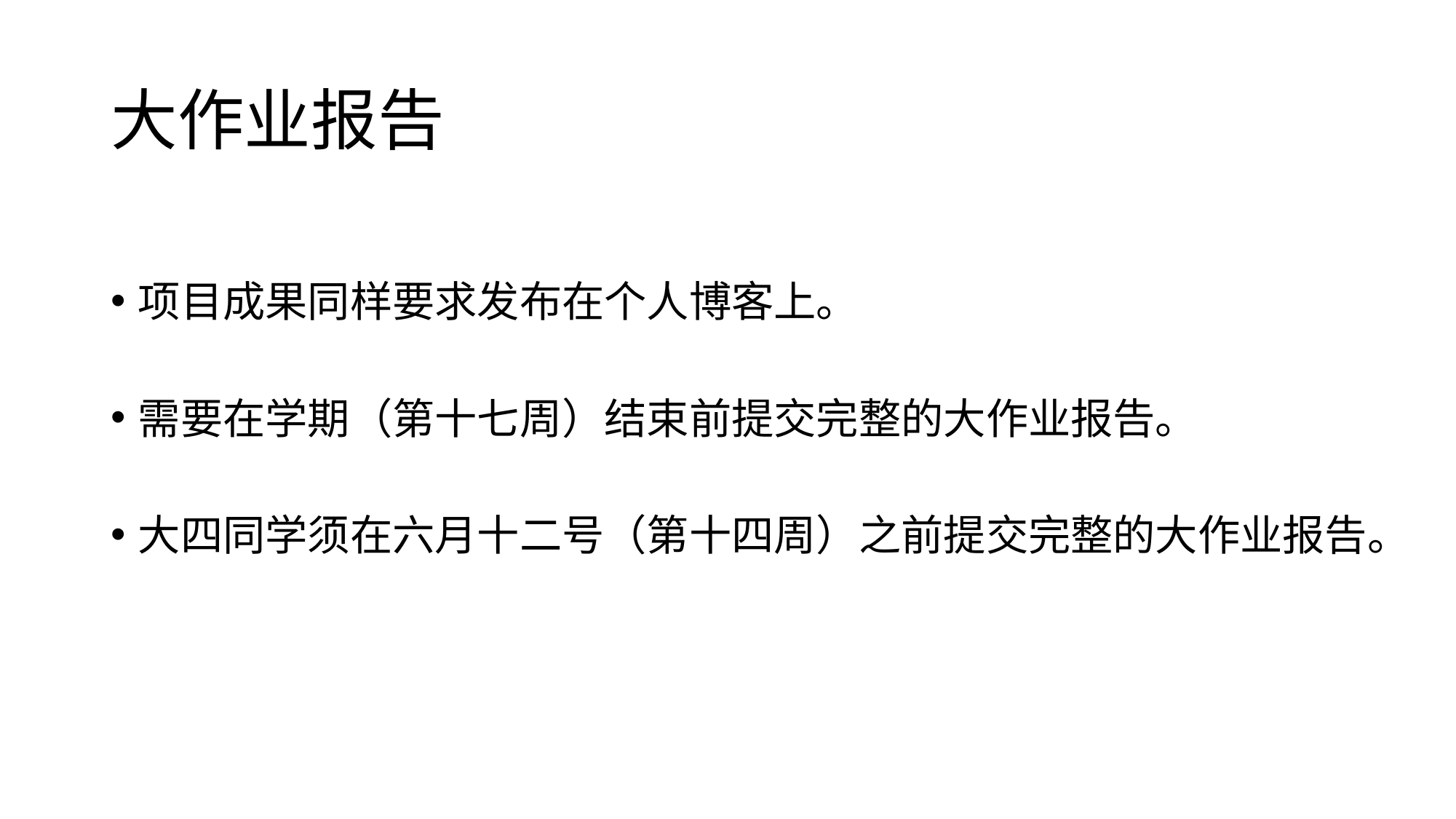

# 大作业报告
项目成果同样要求发布在个人博客上。
需要在学期（第十七周）结束前提交完整的大作业报告。
大四同学须在六月十二号（第十四周）之前提交完整的大作业报告。